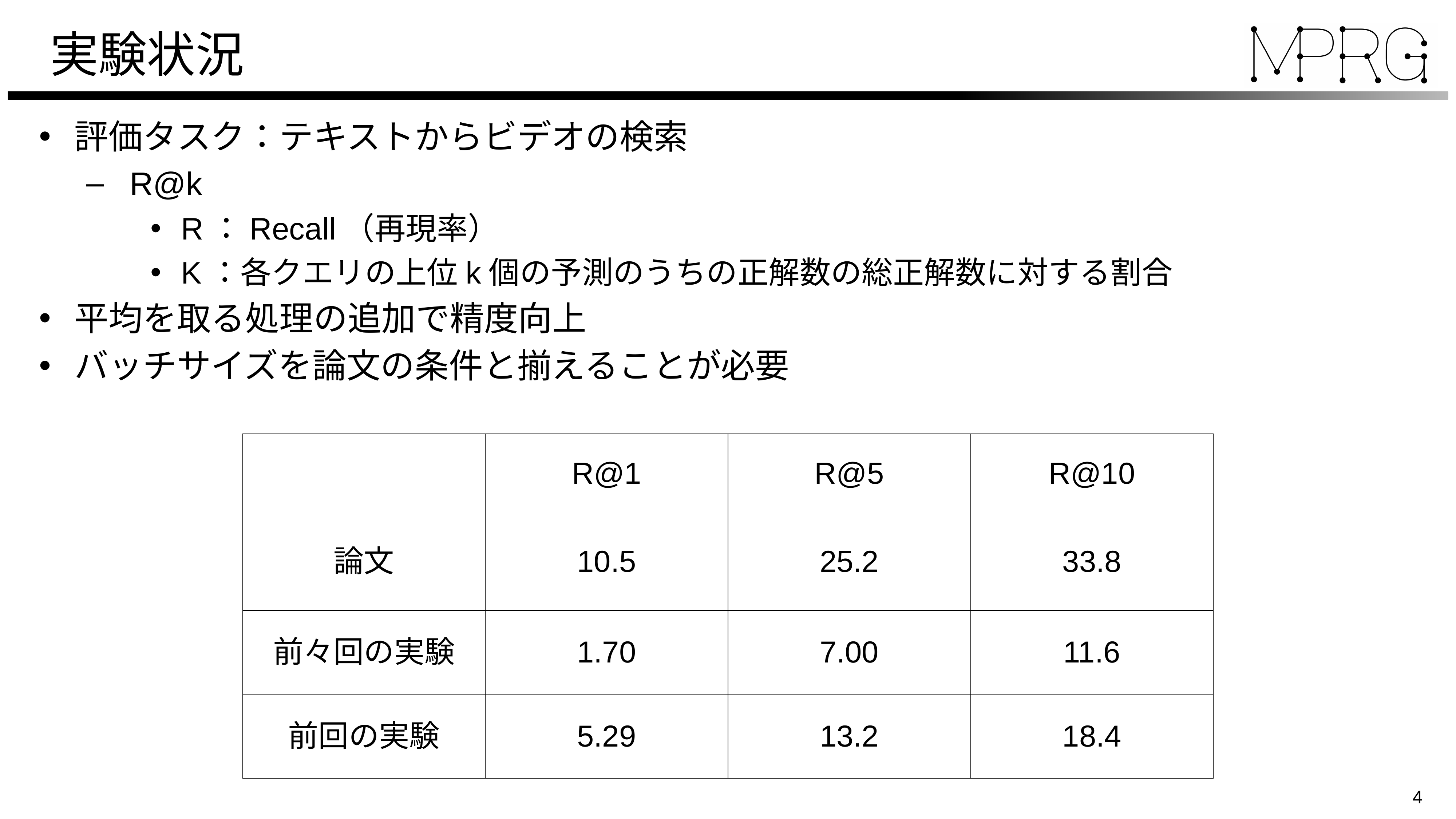

# 実験状況
評価タスク：テキストからビデオの検索
R@k
R：Recall（再現率）
K：各クエリの上位k個の予測のうちの正解数の総正解数に対する割合
平均を取る処理の追加で精度向上
バッチサイズを論文の条件と揃えることが必要
|  | R@1 | R@5 | R@10 |
| --- | --- | --- | --- |
| 論文 | 10.5 | 25.2 | 33.8 |
| 前々回の実験 | 1.70 | 7.00 | 11.6 |
| 前回の実験 | 5.29 | 13.2 | 18.4 |